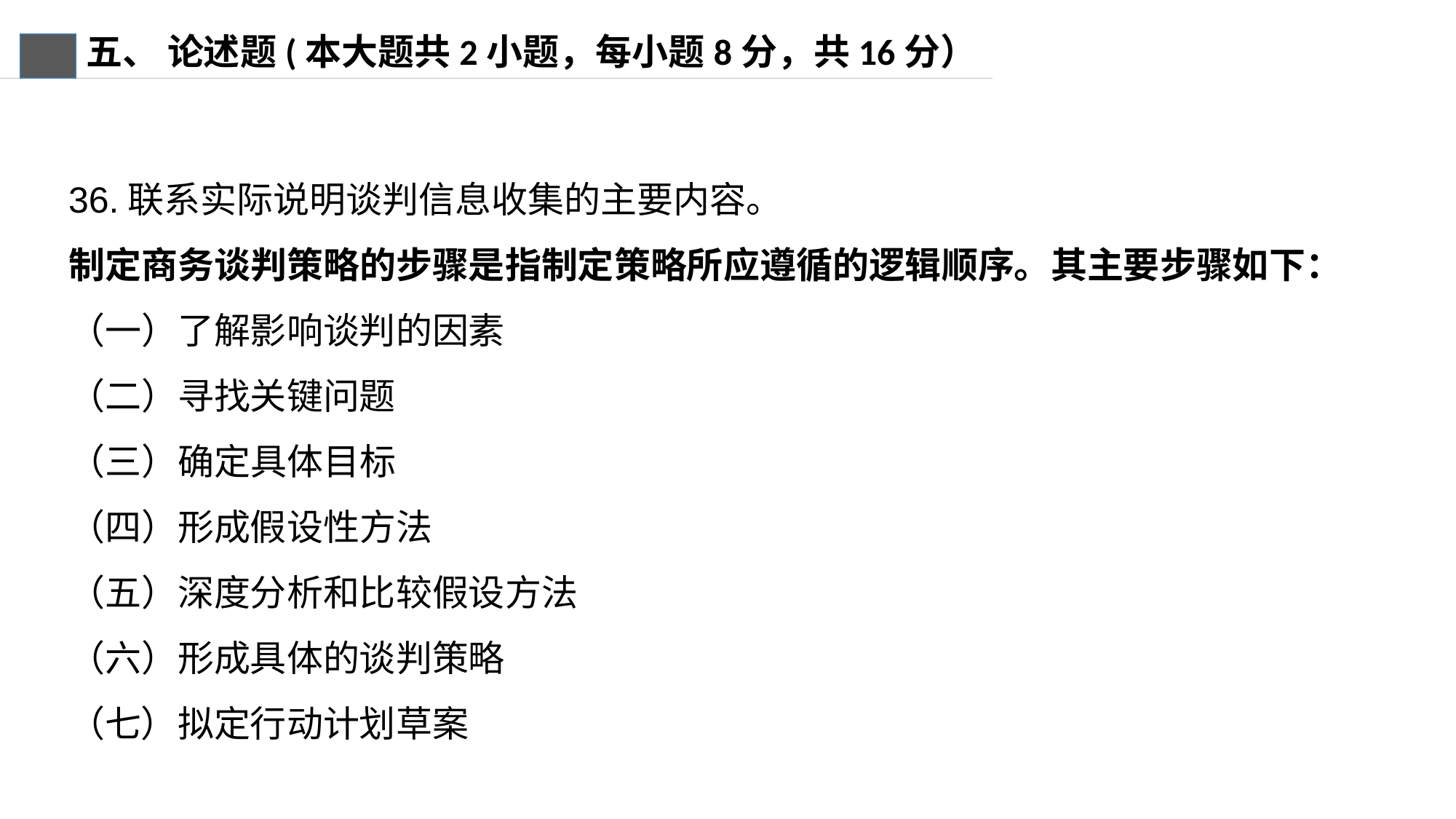

五、 论述题(本大题共2小题，每小题8分，共16分）

36.联系实际说明谈判信息收集的主要内容。
制定商务谈判策略的步骤是指制定策略所应遵循的逻辑顺序。其主要步骤如下：
（一）了解影响谈判的因素
（二）寻找关键问题
（三）确定具体目标
（四）形成假设性方法
（五）深度分析和比较假设方法
（六）形成具体的谈判策略
（七）拟定行动计划草案